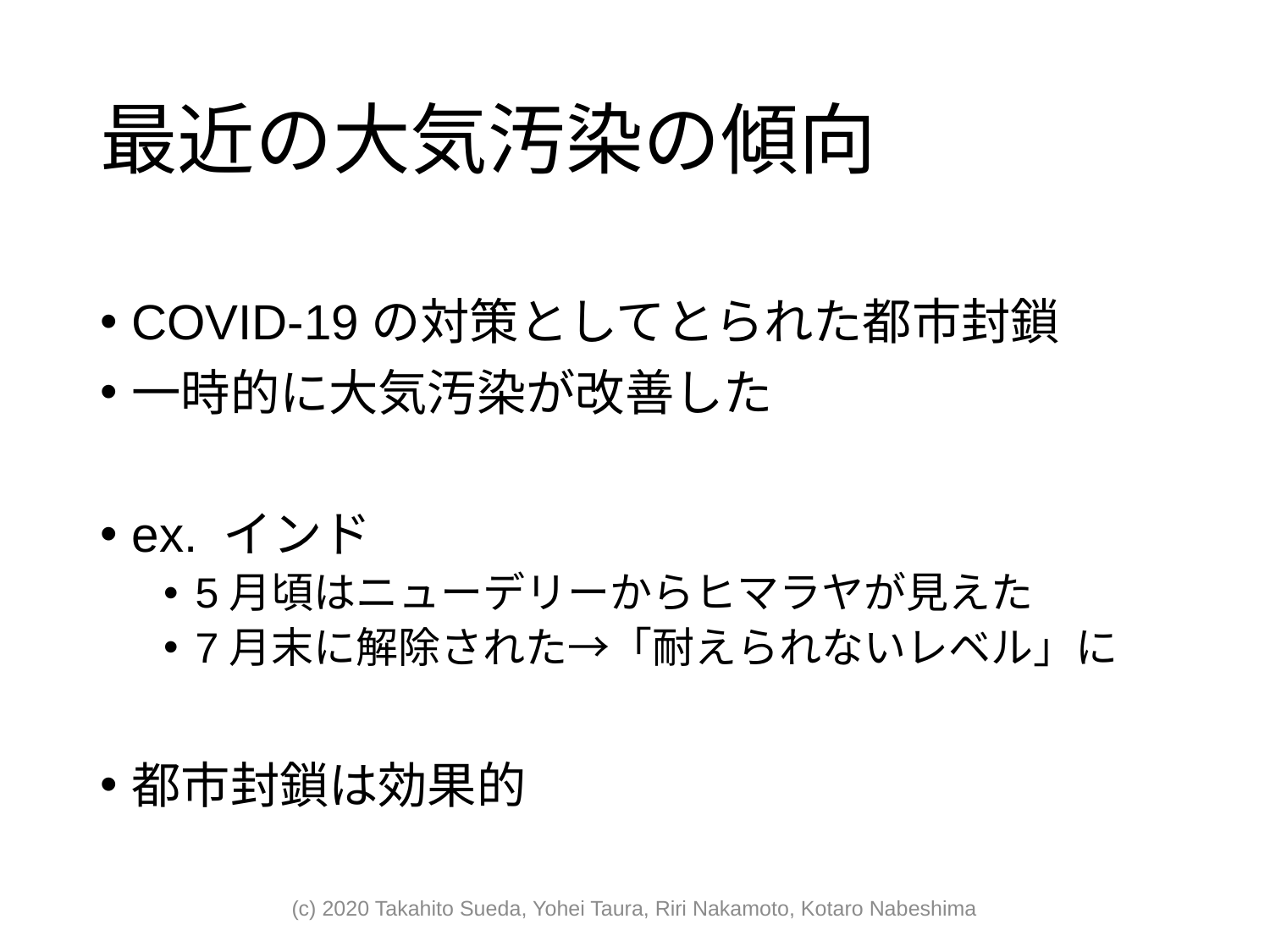

# 最近の大気汚染の傾向
COVID-19の対策としてとられた都市封鎖
一時的に大気汚染が改善した

ex. インド
5月頃はニューデリーからヒマラヤが見えた
7月末に解除された→「耐えられないレベル」に

都市封鎖は効果的
(c) 2020 Takahito Sueda, Yohei Taura, Riri Nakamoto, Kotaro Nabeshima